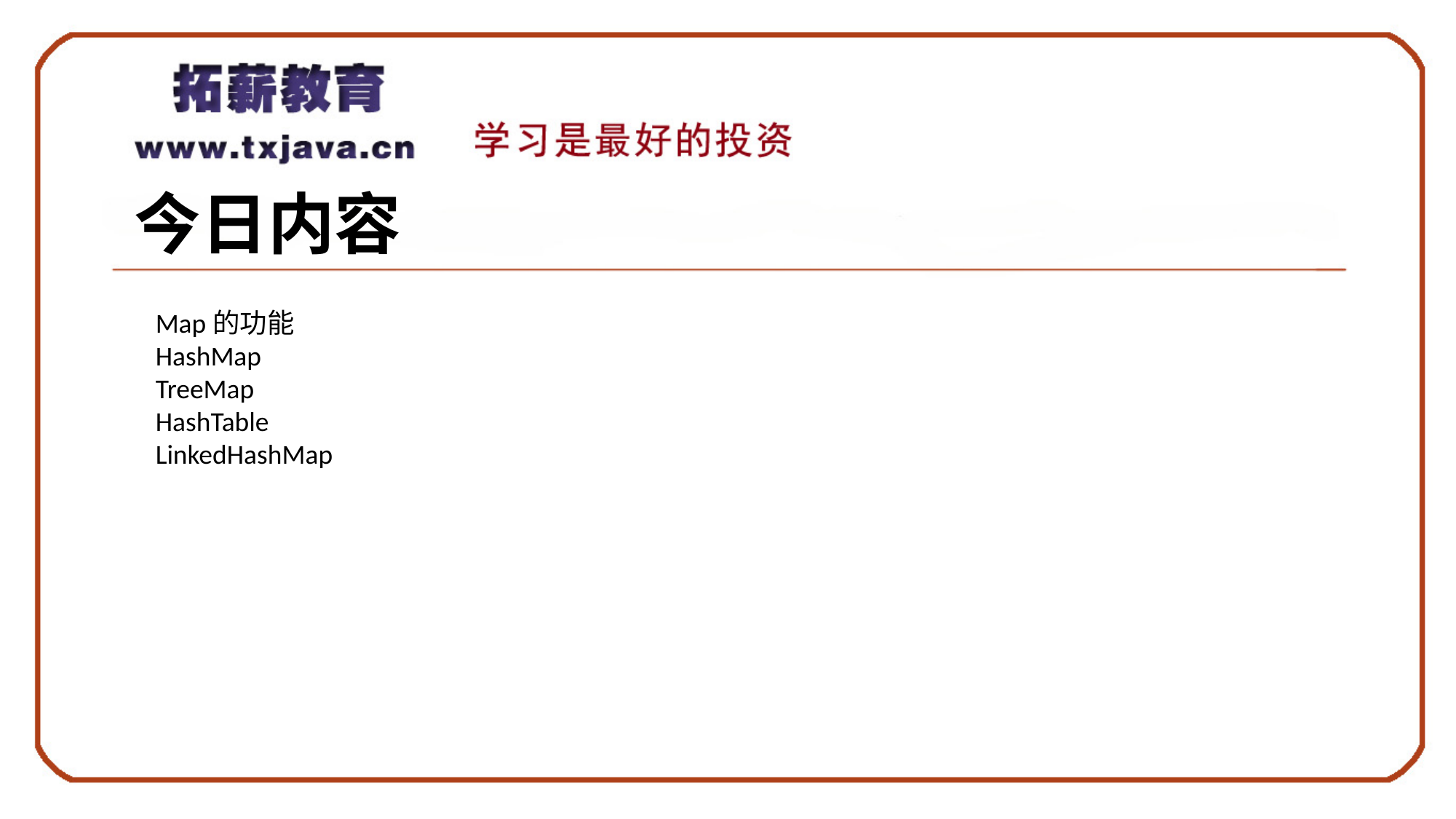

# 今日内容
Map的功能
HashMap
TreeMap
HashTable
LinkedHashMap